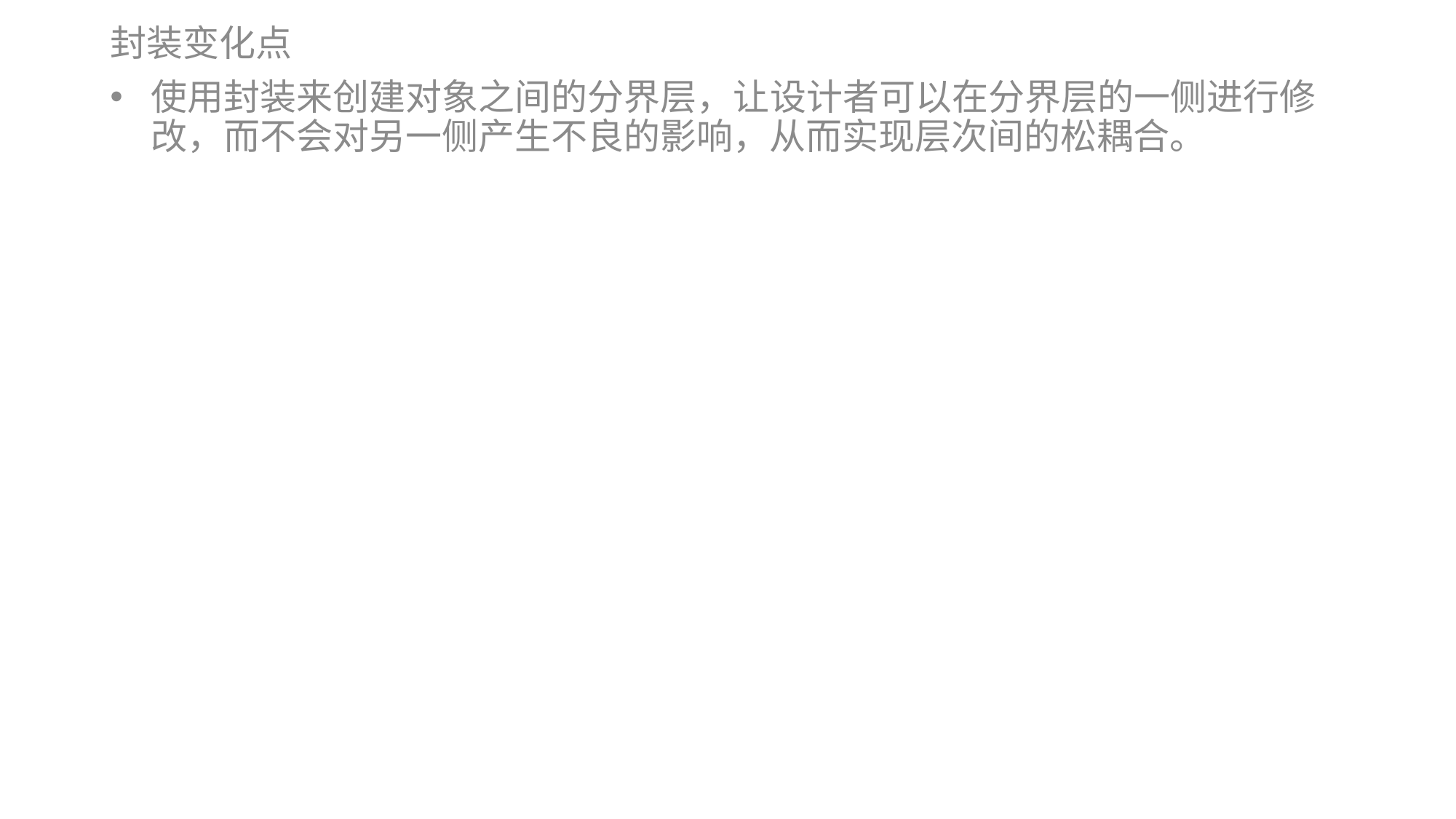

封装变化点
使用封装来创建对象之间的分界层，让设计者可以在分界层的一侧进行修改，而不会对另一侧产生不良的影响，从而实现层次间的松耦合。